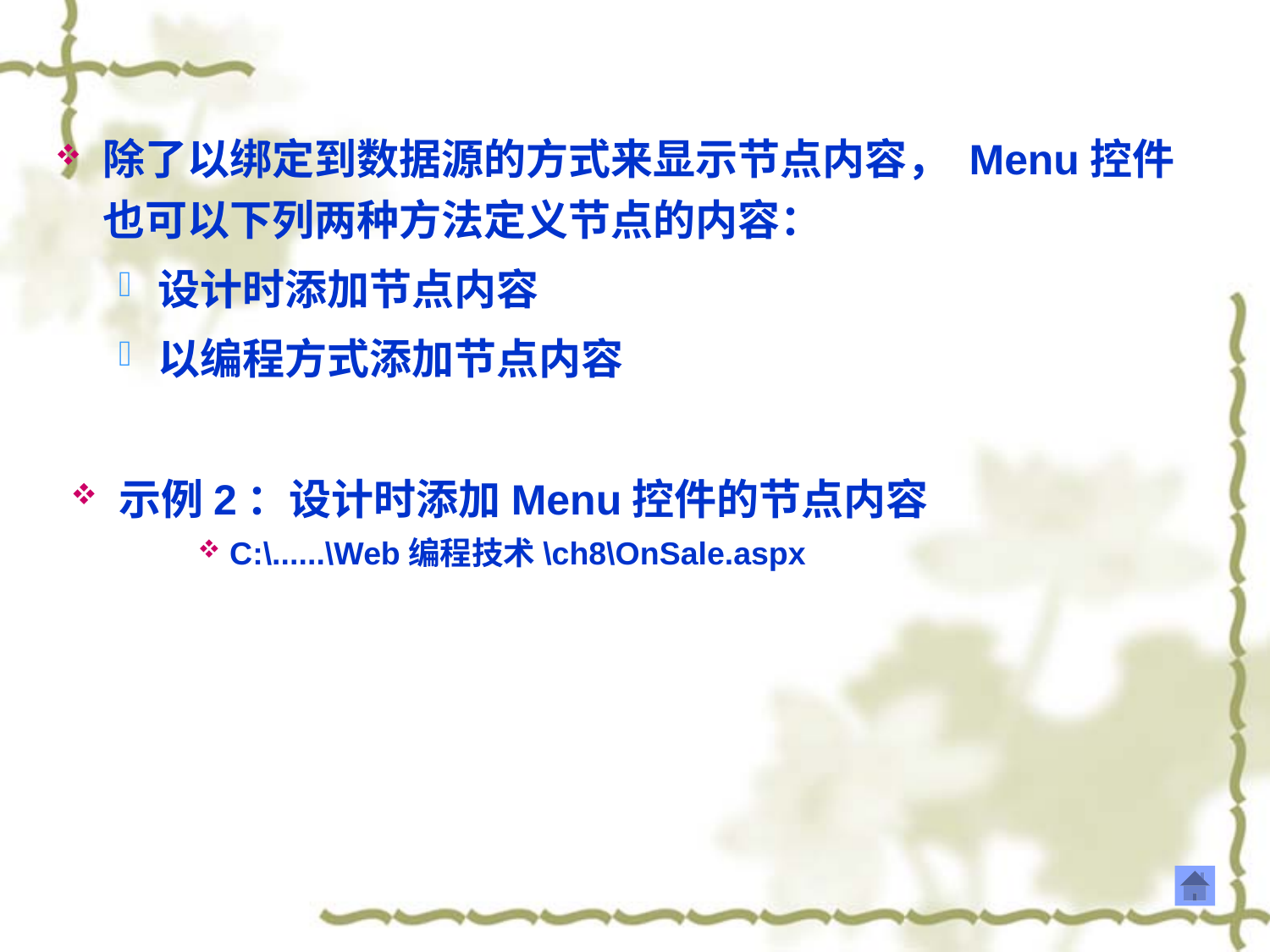

除了以绑定到数据源的方式来显示节点内容， Menu控件也可以下列两种方法定义节点的内容：
设计时添加节点内容
以编程方式添加节点内容

示例2：设计时添加Menu控件的节点内容
C:\......\Web编程技术\ch8\OnSale.aspx